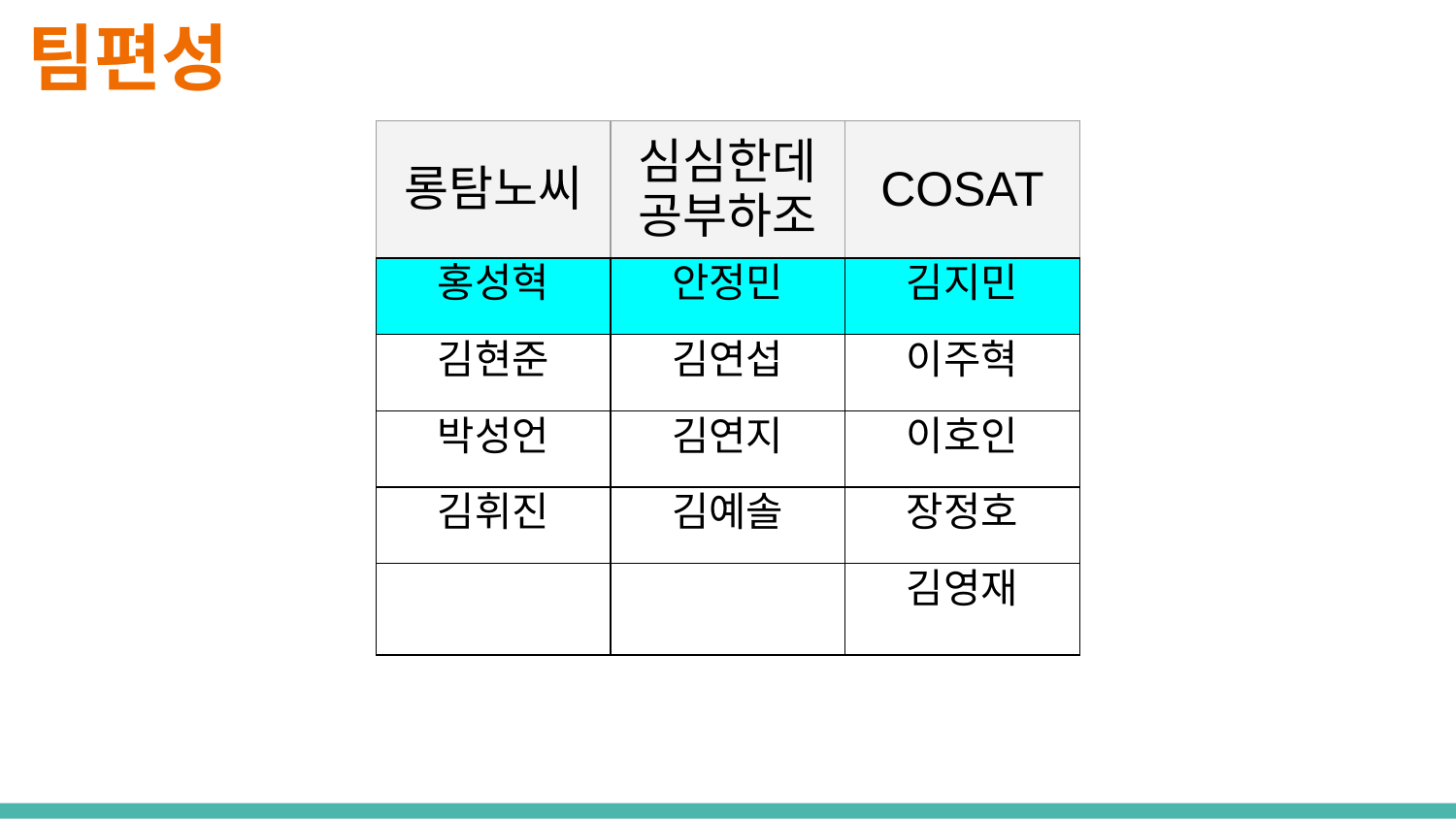

# 팀편성
| 롱탐노씨 | 심심한데 공부하조 | COSAT |
| --- | --- | --- |
| 홍성혁 | 안정민 | 김지민 |
| 김현준 | 김연섭 | 이주혁 |
| 박성언 | 김연지 | 이호인 |
| 김휘진 | 김예솔 | 장정호 |
|  |  | 김영재 |